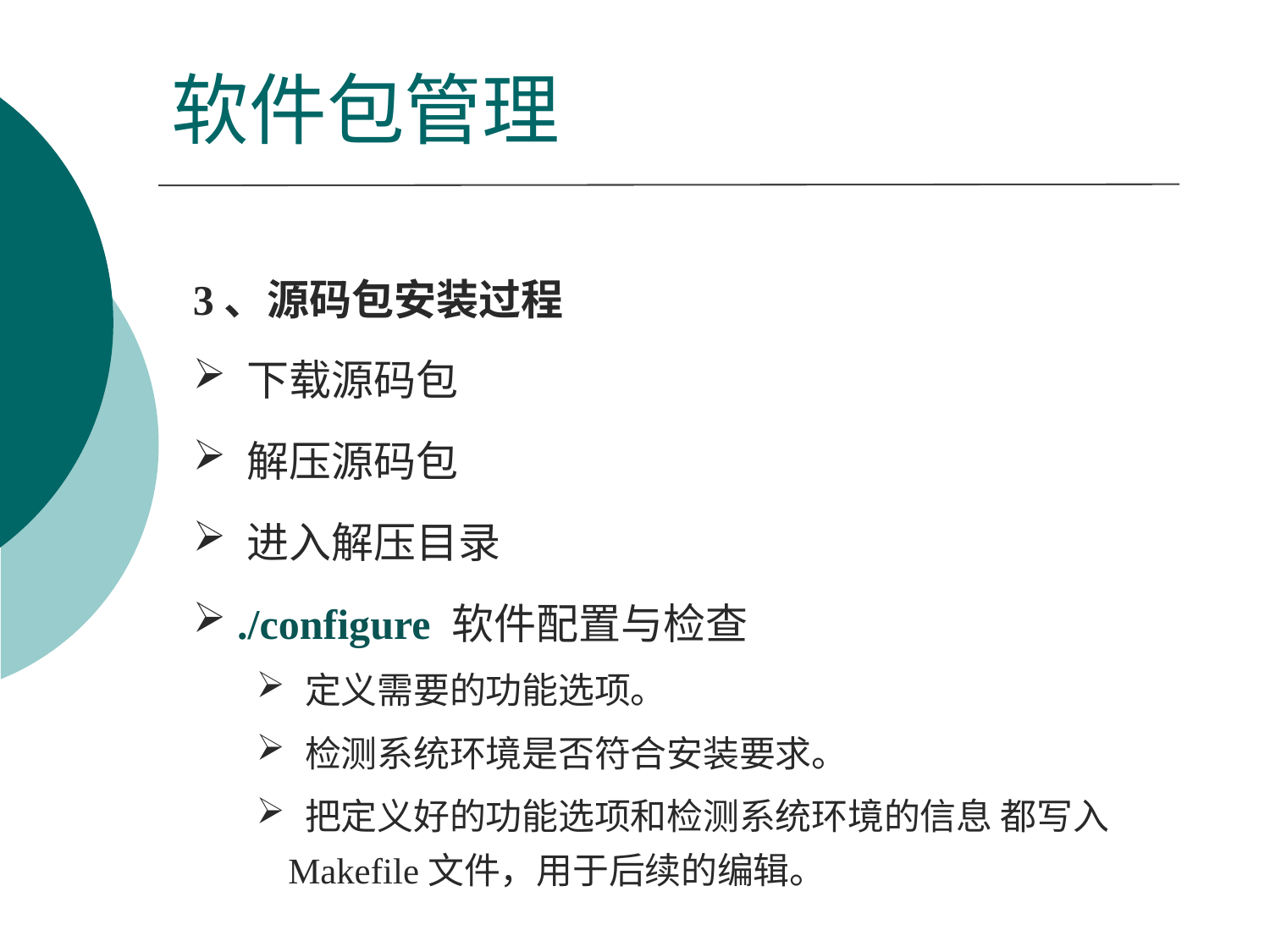

# 软件包管理
3、源码包安装过程
 下载源码包
 解压源码包
 进入解压目录
 ./configure 软件配置与检查
 定义需要的功能选项。
 检测系统环境是否符合安装要求。
 把定义好的功能选项和检测系统环境的信息 都写入Makefile文件，用于后续的编辑。